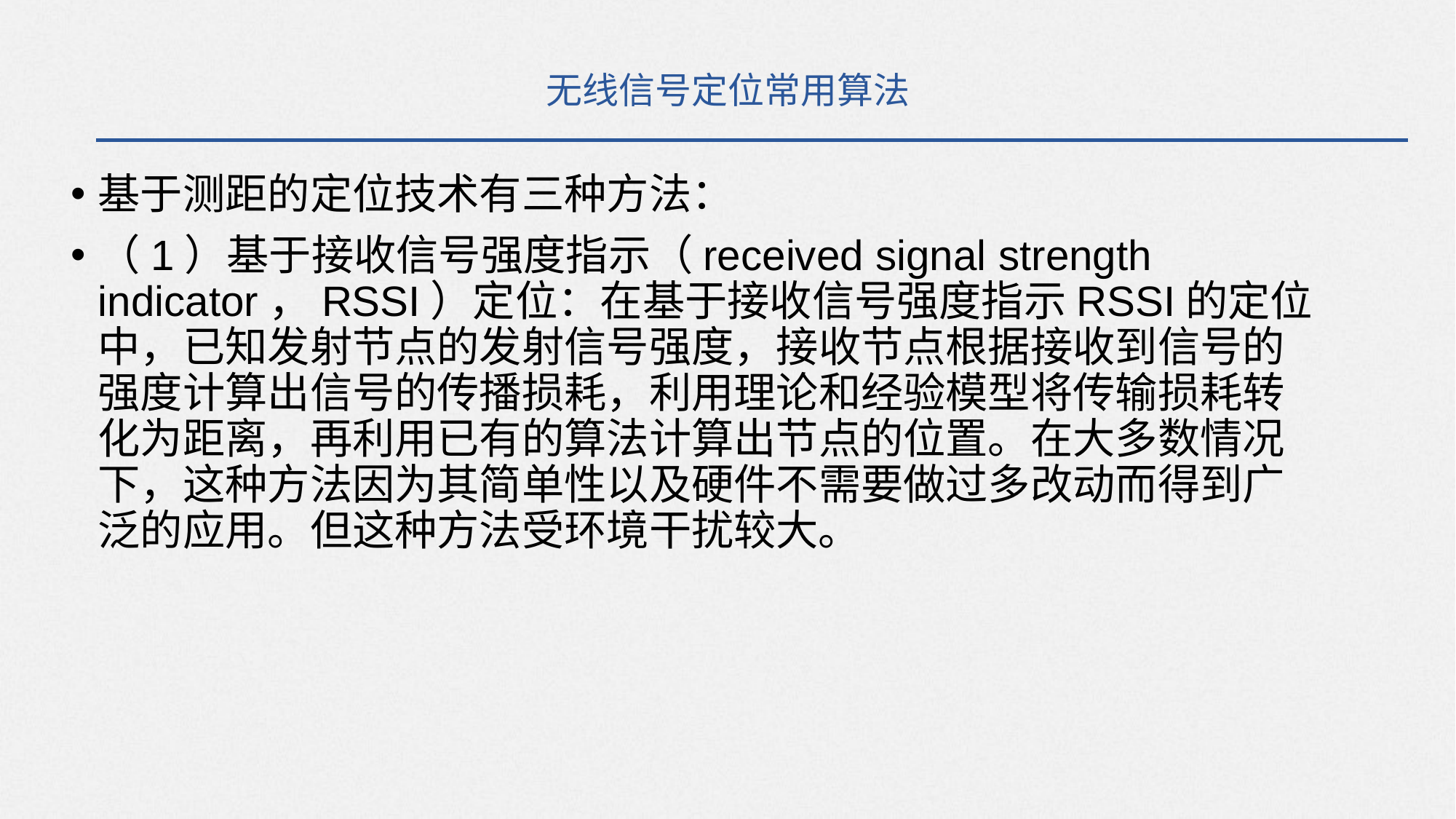

无线信号定位常用算法
基于测距的定位技术有三种方法：
（1）基于接收信号强度指示（received signal strength indicator，RSSI）定位：在基于接收信号强度指示RSSI的定位中，已知发射节点的发射信号强度，接收节点根据接收到信号的强度计算出信号的传播损耗，利用理论和经验模型将传输损耗转化为距离，再利用已有的算法计算出节点的位置。在大多数情况下，这种方法因为其简单性以及硬件不需要做过多改动而得到广泛的应用。但这种方法受环境干扰较大。